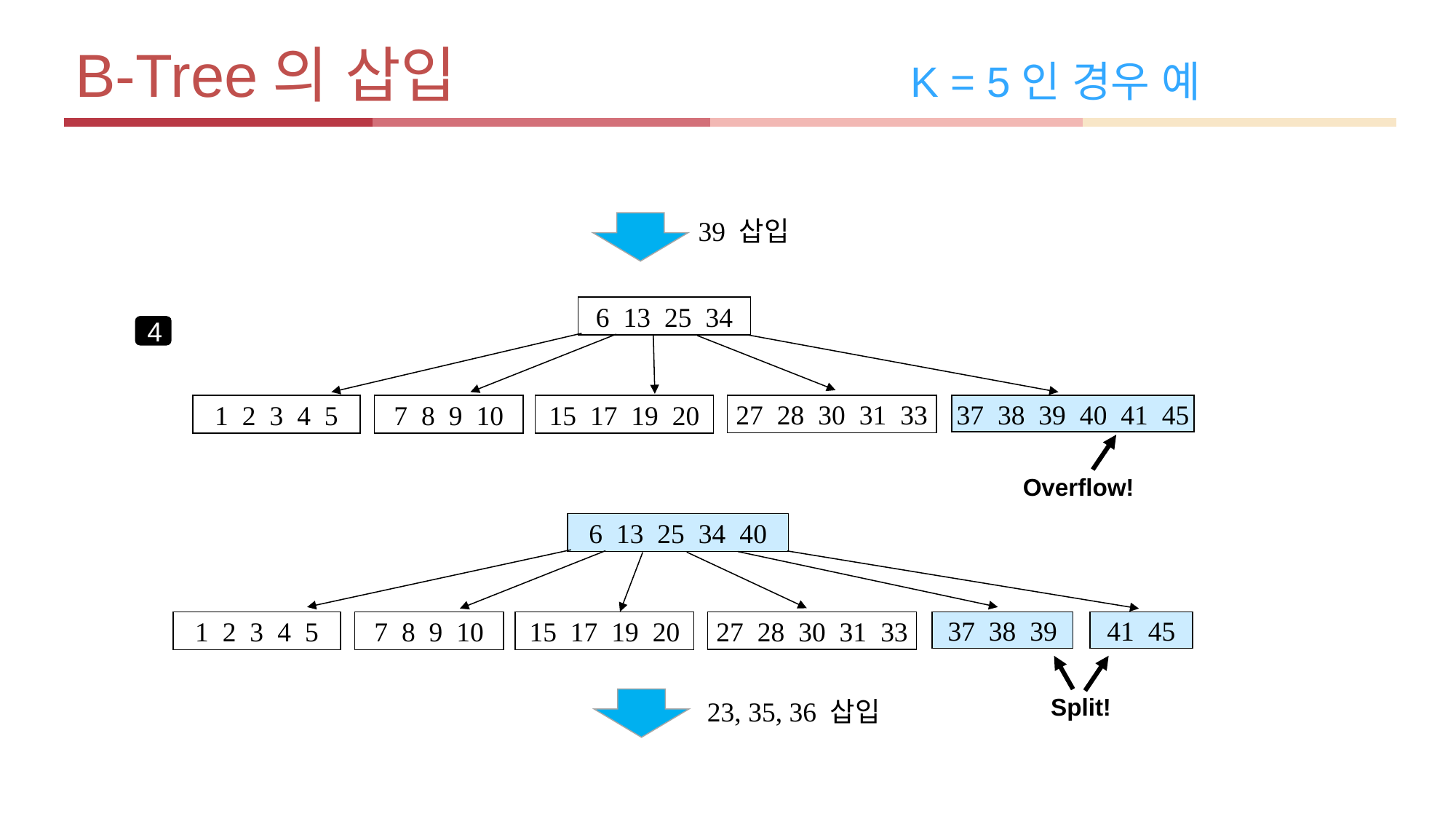

B-Tree의 삽입                          K = 5인 경우 예
39 삽입

6  13  25  34
4

27  28  30  31  33
37  38  39  40  41  45
1  2  3  4  5
7  8  9  10
15  17  19  20

Overflow!
6  13  25  34  40

27  28  30  31  33
37  38  39
41  45
1  2  3  4  5
7  8  9  10
15  17  19  20

Split!

23, 35, 36 삽입